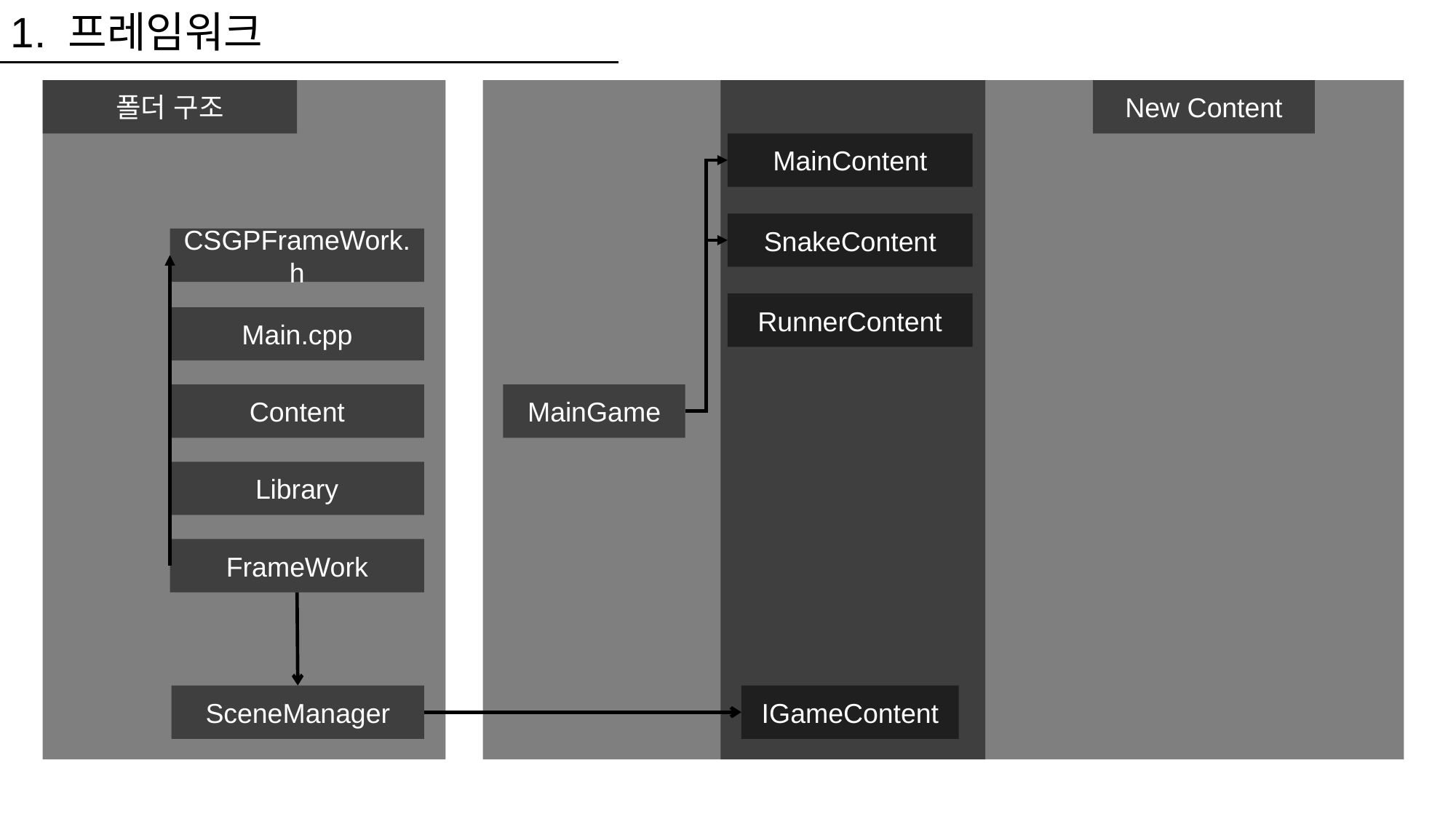

1. 프레임워크
폴더 구조
New Content

MainContent
SnakeContent
CSGPFrameWork.h
RunnerContent
Main.cpp
Content
MainGame
Library
FrameWork
SceneManager
IGameContent